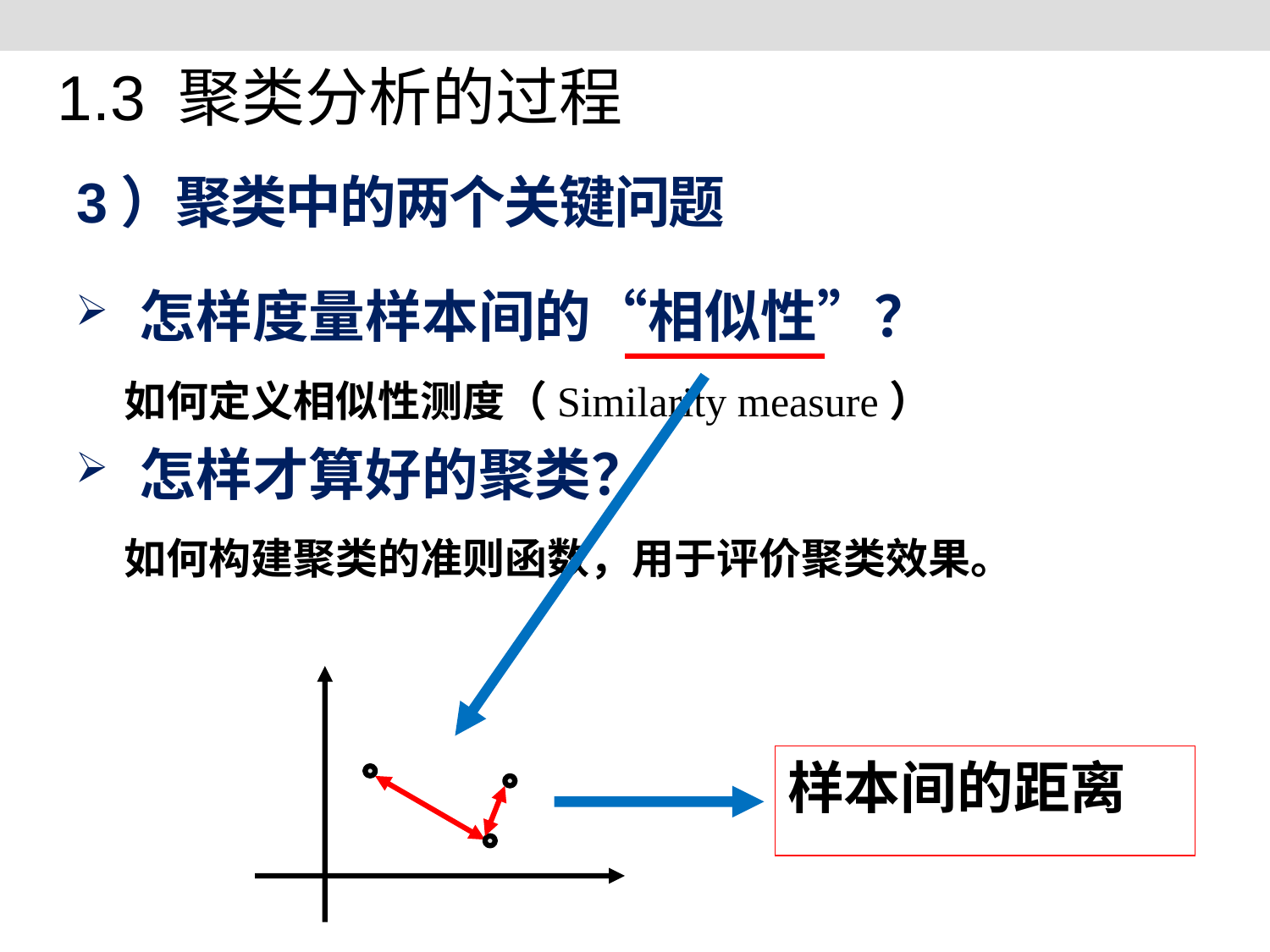

1.3 聚类分析的过程
# 3）聚类中的两个关键问题
怎样度量样本间的“相似性”？
	如何定义相似性测度（Similarity measure）
怎样才算好的聚类？
	如何构建聚类的准则函数，用于评价聚类效果。

样本间的距离